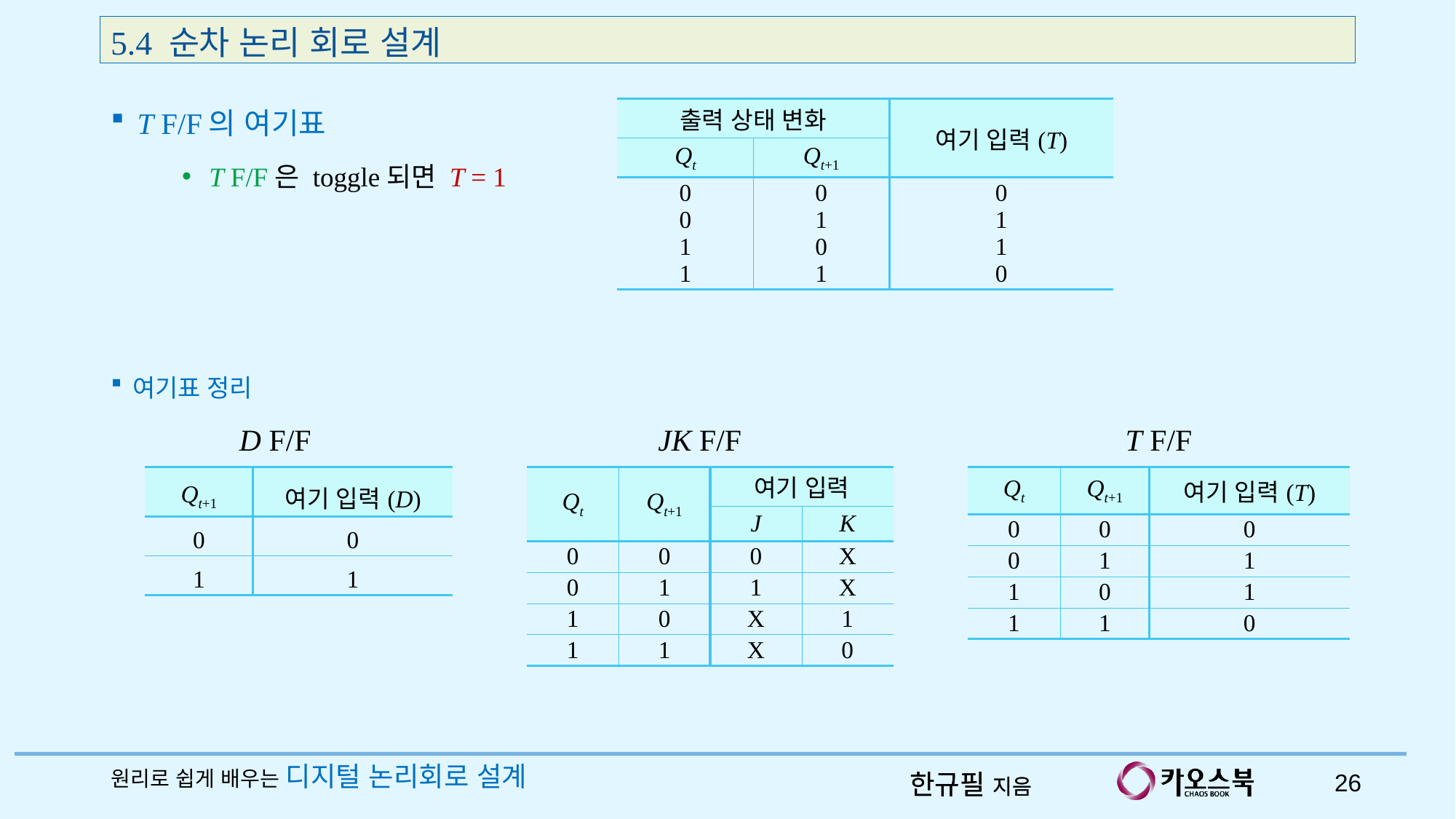

5.4 순차 논리 회로 설계
T F/F의 여기표
| 출력 상태 변화 |  | 여기 입력(T) |
| --- | --- | --- |
| Qt | Qt+1 |  |
| 0 0 1 1 | 0 1 0 1 | 0 1 1 0 |
T F/F은 toggle되면 T = 1
여기표 정리
D F/F
JK F/F
T F/F
| Qt+1 | 여기 입력(D) |
| --- | --- |
| 0 | 0 |
| 1 | 1 |
| Qt | Qt+1 | 여기 입력 |  |
| --- | --- | --- | --- |
|  |  | J | K |
| 0 | 0 | 0 | X |
| 0 | 1 | 1 | X |
| 1 | 0 | X | 1 |
| 1 | 1 | X | 0 |
| Qt | Qt+1 | 여기 입력(T) |
| --- | --- | --- |
| 0 | 0 | 0 |
| 0 | 1 | 1 |
| 1 | 0 | 1 |
| 1 | 1 | 0 |
원리로 쉽게 배우는 디지털 논리회로 설계
26